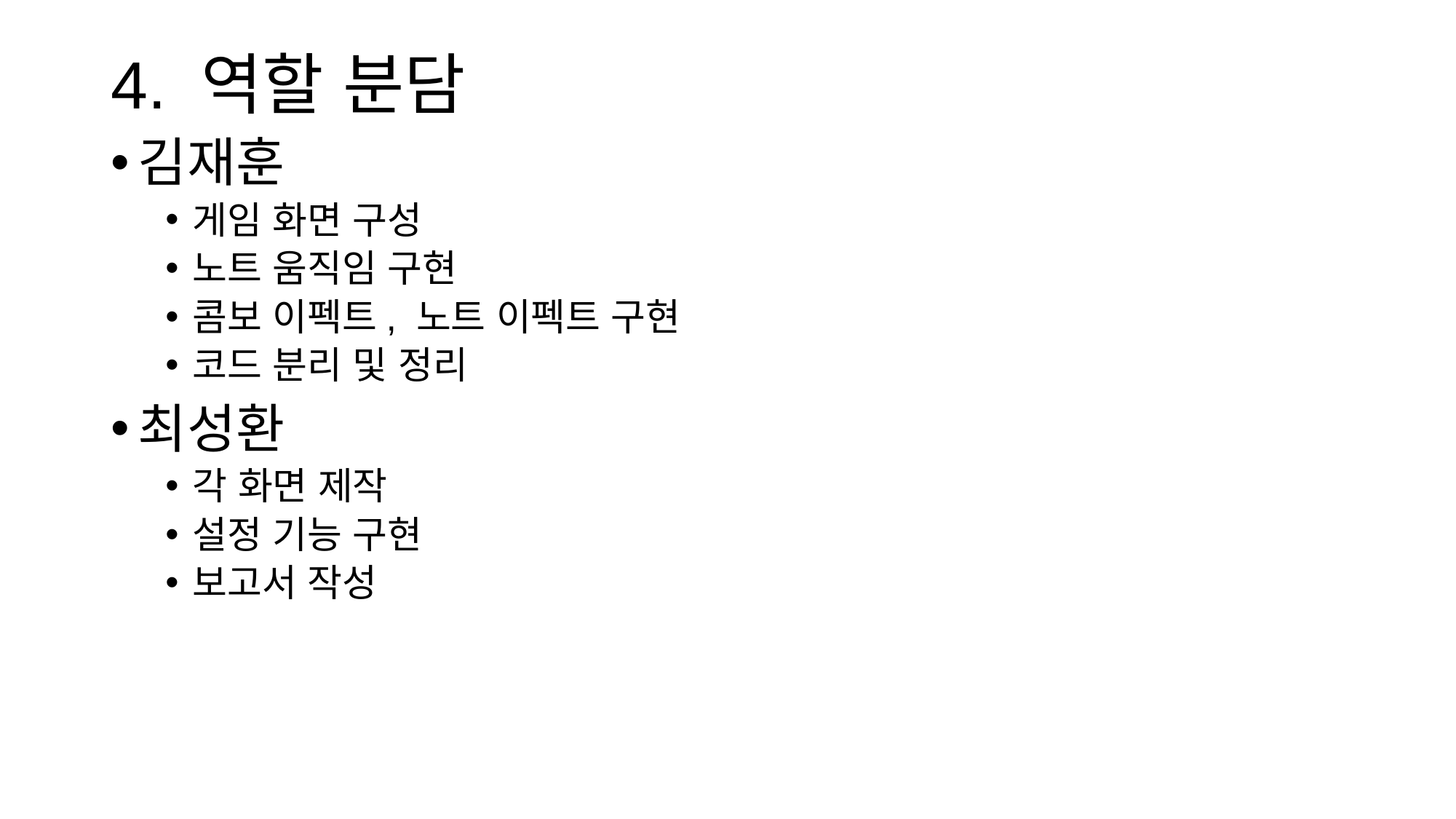

# 4. 역할 분담
김재훈
게임 화면 구성
노트 움직임 구현
콤보 이펙트, 노트 이펙트 구현
코드 분리 및 정리
최성환
각 화면 제작
설정 기능 구현
보고서 작성